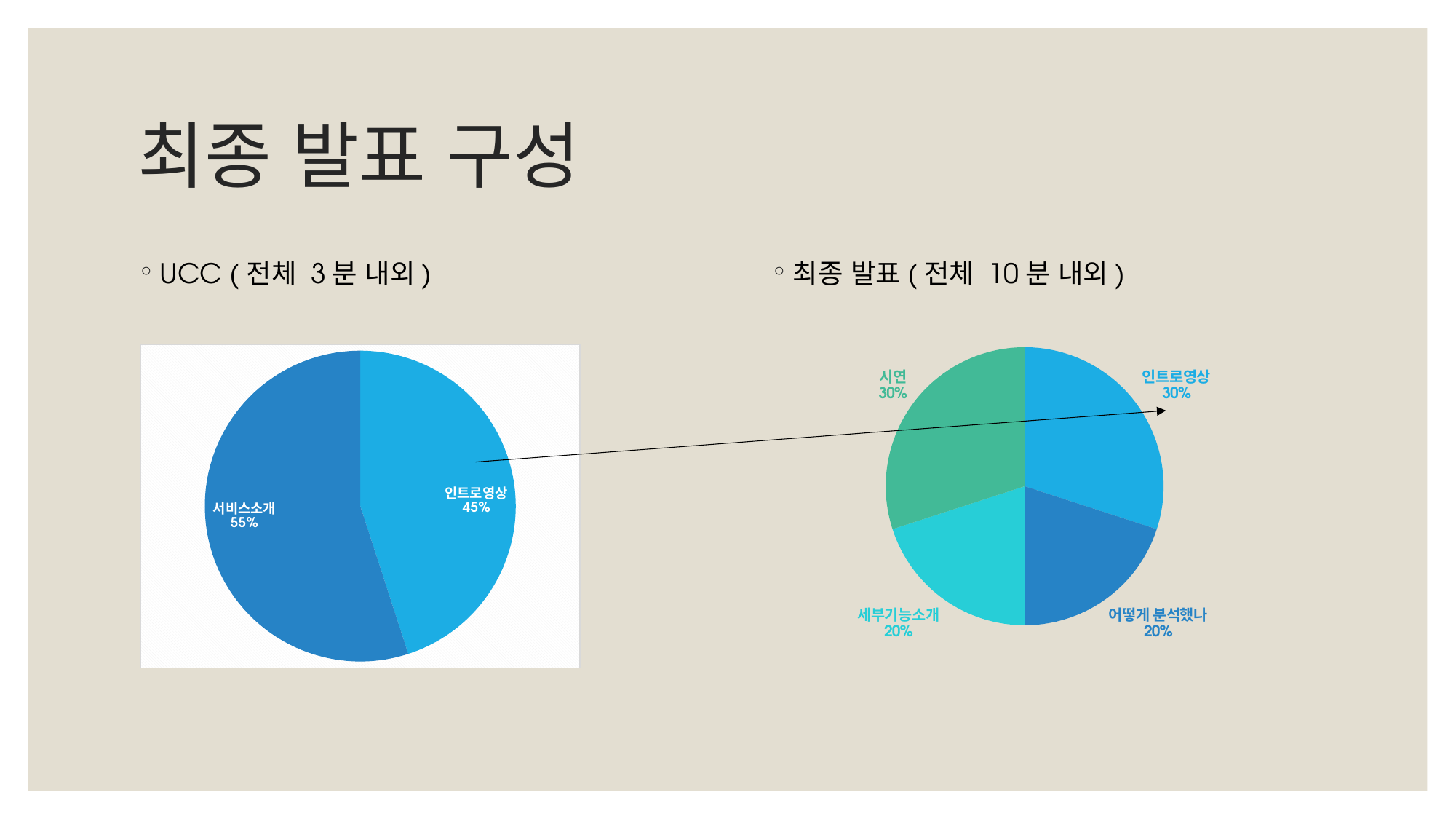

# 최종 발표 구성
UCC (전체 3분 내외)

최종 발표(전체 10분 내외)

### Chart

| Category |  |
|---|---|
| 인트로영상 | 0.3 |
| 어떻게 분석했나 | 0.2 |
| 세부기능소개 | 0.2 |
| 시연 | 0.3 |

### Chart

| Category |  |
|---|---|
| 인트로영상 | 0.45 |
| 서비스소개 | 0.55 |